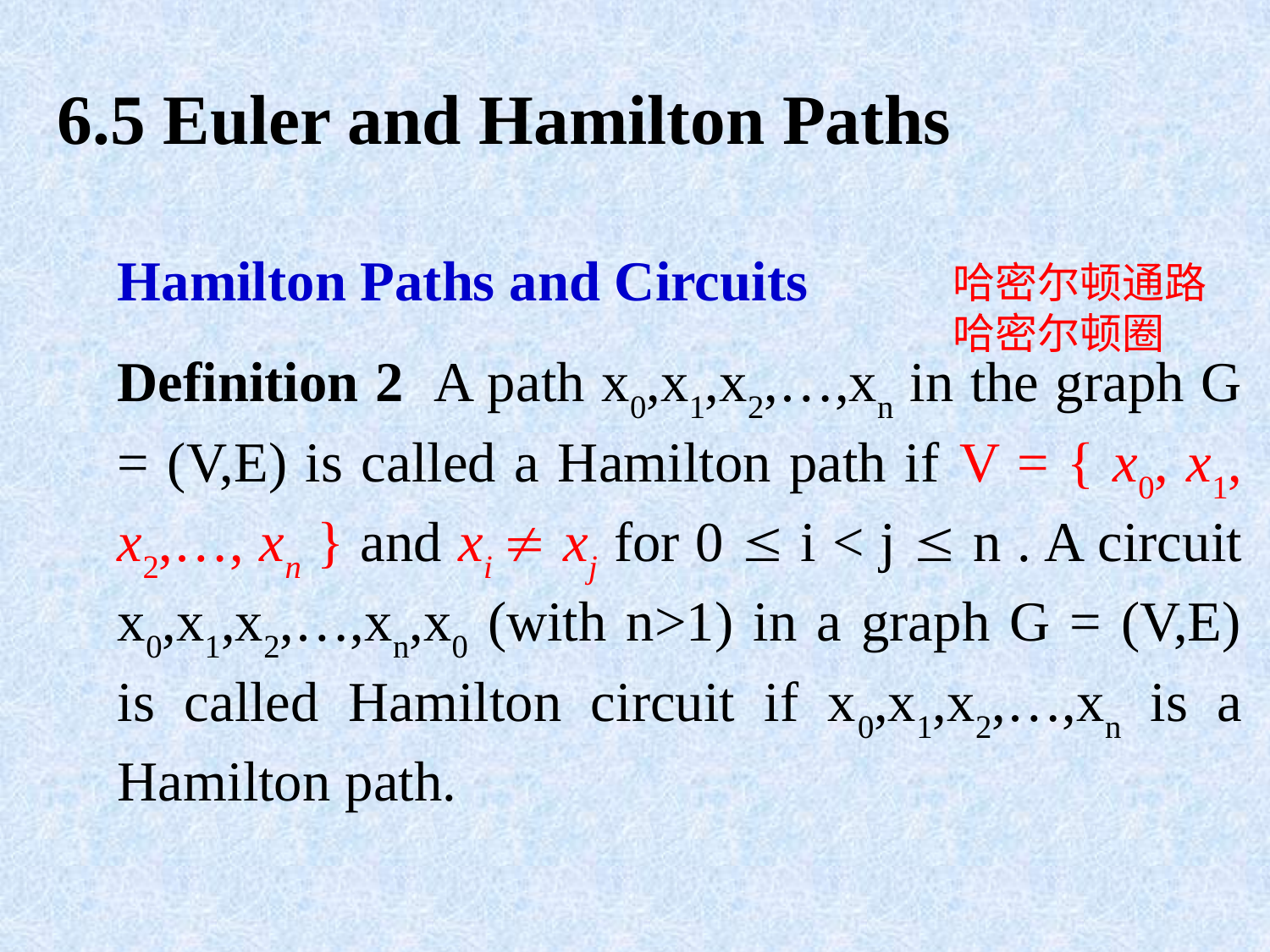

6.5 Euler and Hamilton Paths
Hamilton Paths and Circuits
哈密尔顿通路
哈密尔顿圈
Definition 2  A path x0,x1,x2,…,xn in the graph G = (V,E) is called a Hamilton path if V = { x0, x1, x2,…, xn } and xi ≠ xj for 0 ≤ i < j ≤ n . A circuit x0,x1,x2,…,xn,x0 (with n>1) in a graph G = (V,E) is called Hamilton circuit if x0,x1,x2,…,xn is a Hamilton path.